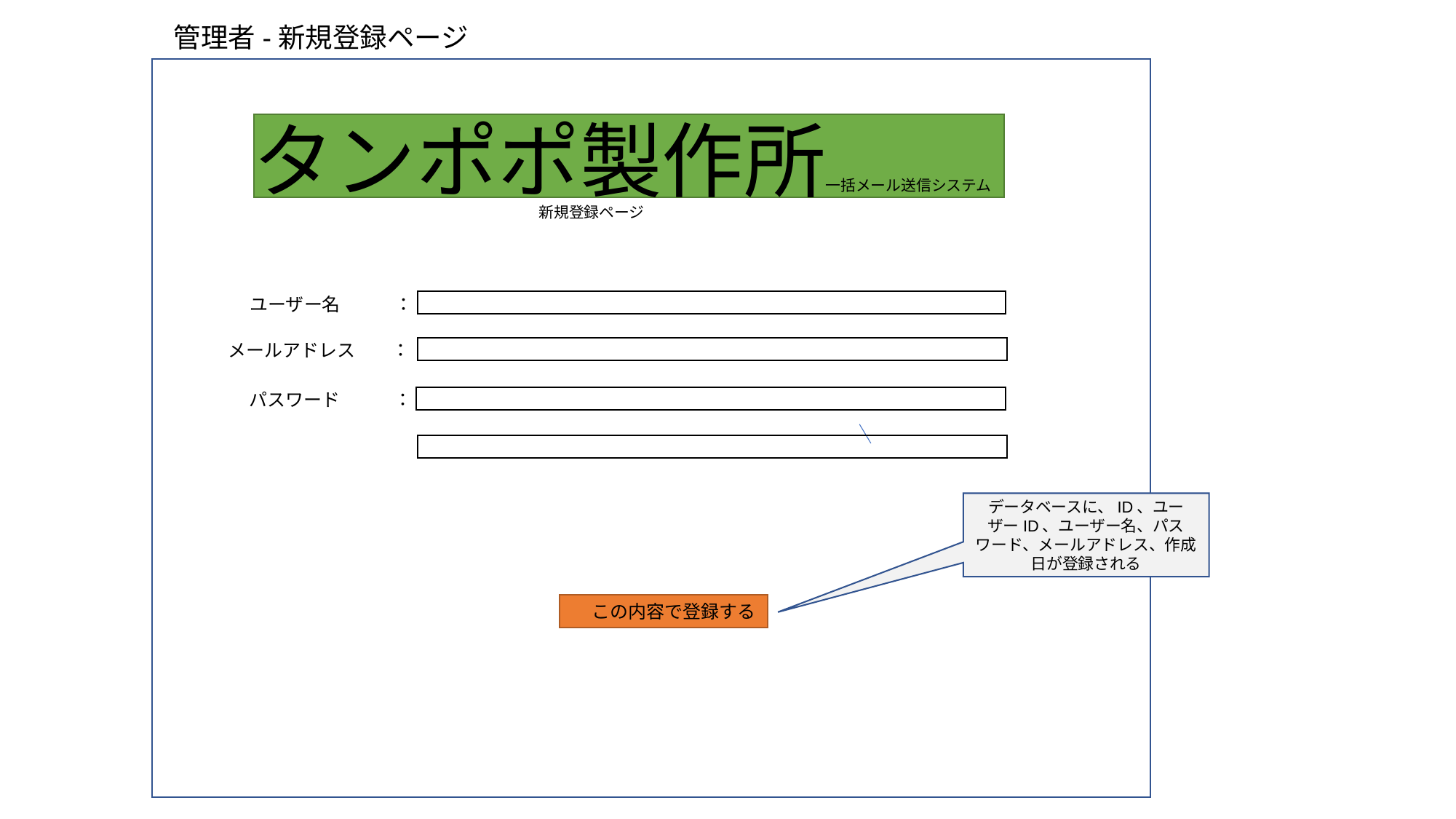

管理者-新規登録ページ

タンポポ製作所一括メール送信システム

新規登録ページ
ユーザー名　　　：

メールアドレス　　：

パスワード　　　：

データベースに、ID、ユーザーID、ユーザー名、パスワード、メールアドレス、作成日が登録される

この内容で登録する